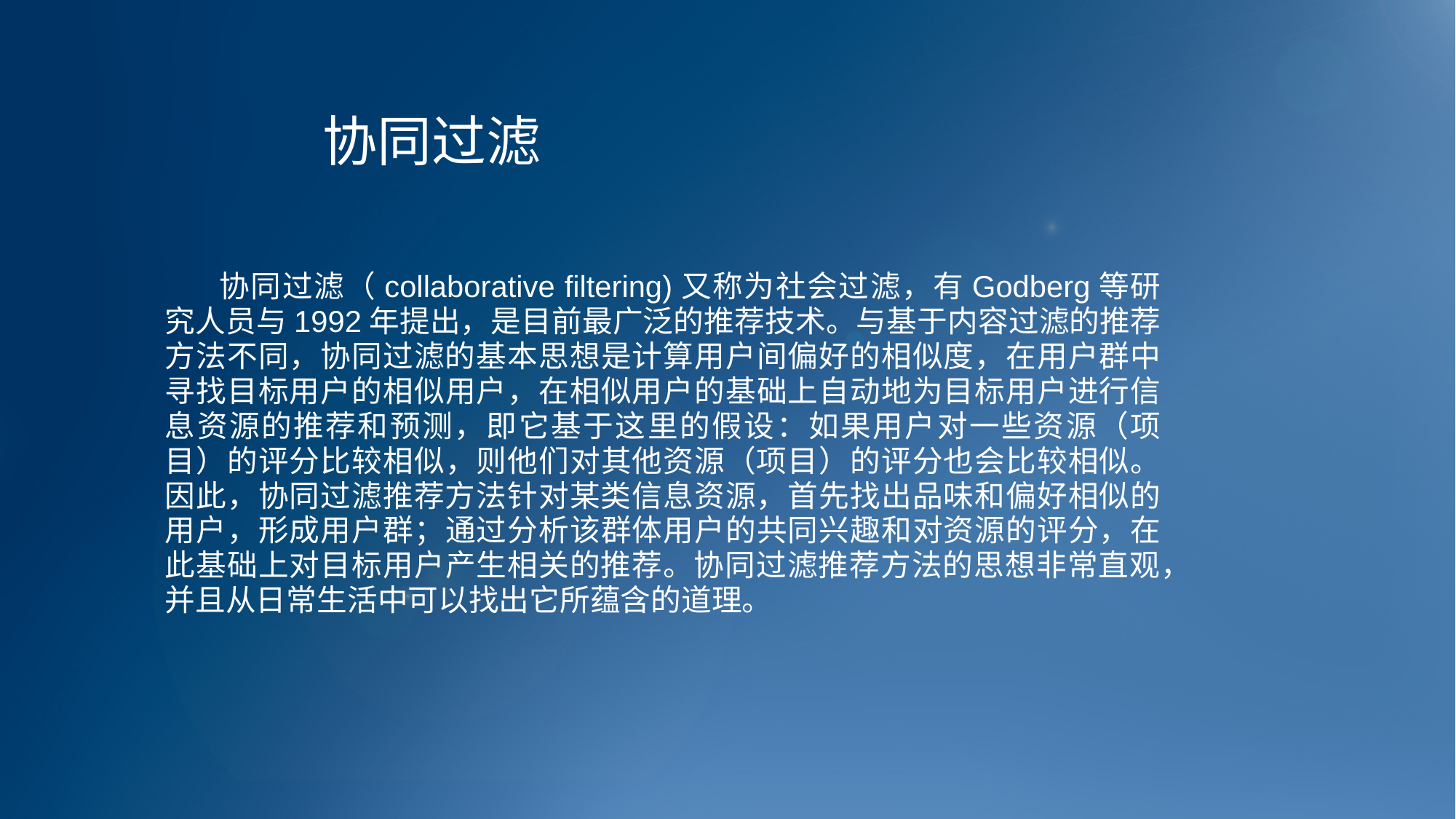

协同过滤
协同过滤（collaborative filtering)又称为社会过滤，有Godberg等研究人员与1992年提出，是目前最广泛的推荐技术。与基于内容过滤的推荐方法不同，协同过滤的基本思想是计算用户间偏好的相似度，在用户群中寻找目标用户的相似用户，在相似用户的基础上自动地为目标用户进行信息资源的推荐和预测，即它基于这里的假设：如果用户对一些资源（项目）的评分比较相似，则他们对其他资源（项目）的评分也会比较相似。因此，协同过滤推荐方法针对某类信息资源，首先找出品味和偏好相似的用户，形成用户群；通过分析该群体用户的共同兴趣和对资源的评分，在此基础上对目标用户产生相关的推荐。协同过滤推荐方法的思想非常直观，并且从日常生活中可以找出它所蕴含的道理。